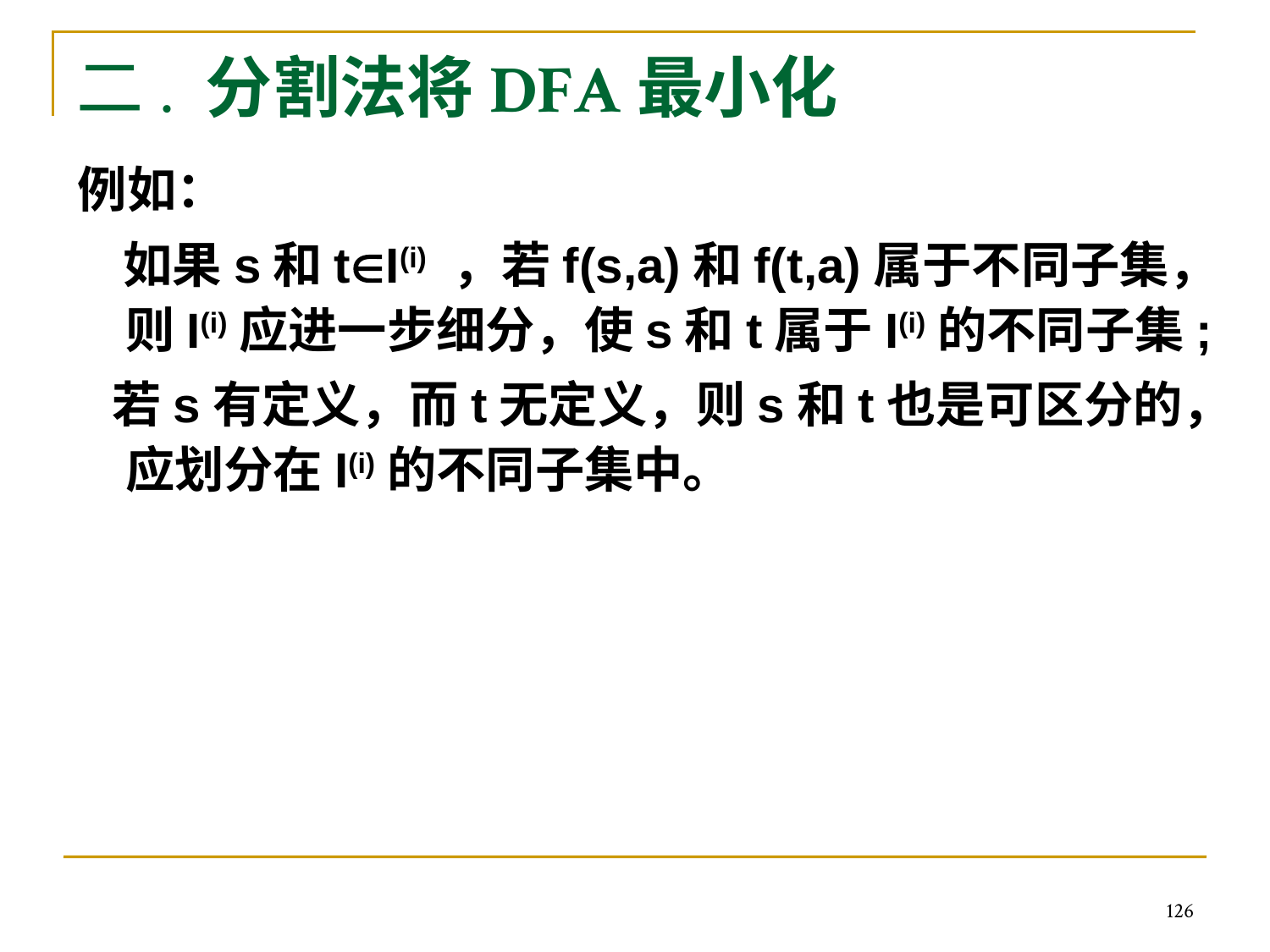

# 二. 分割法将DFA最小化
例如：
   如果s和t∈I(i) ，若f(s,a)和f(t,a)属于不同子集，则I(i)应进一步细分，使s和t属于I(i)的不同子集;
  若s有定义，而t无定义，则s和t也是可区分的，应划分在I(i)的不同子集中。
126